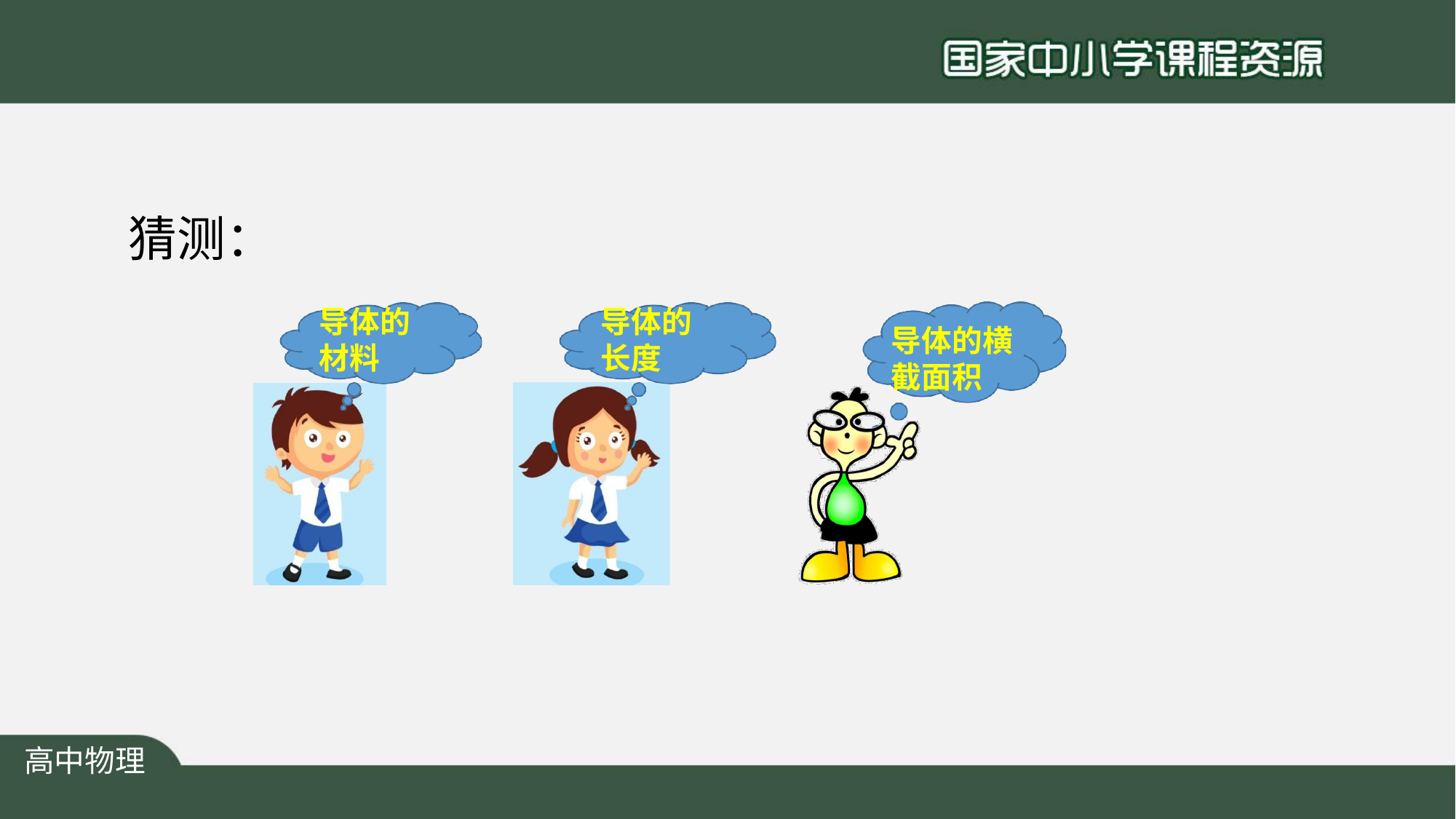

猜测：
# 导体的 材料
导体的 长度

导体的横 截面积

高中物理